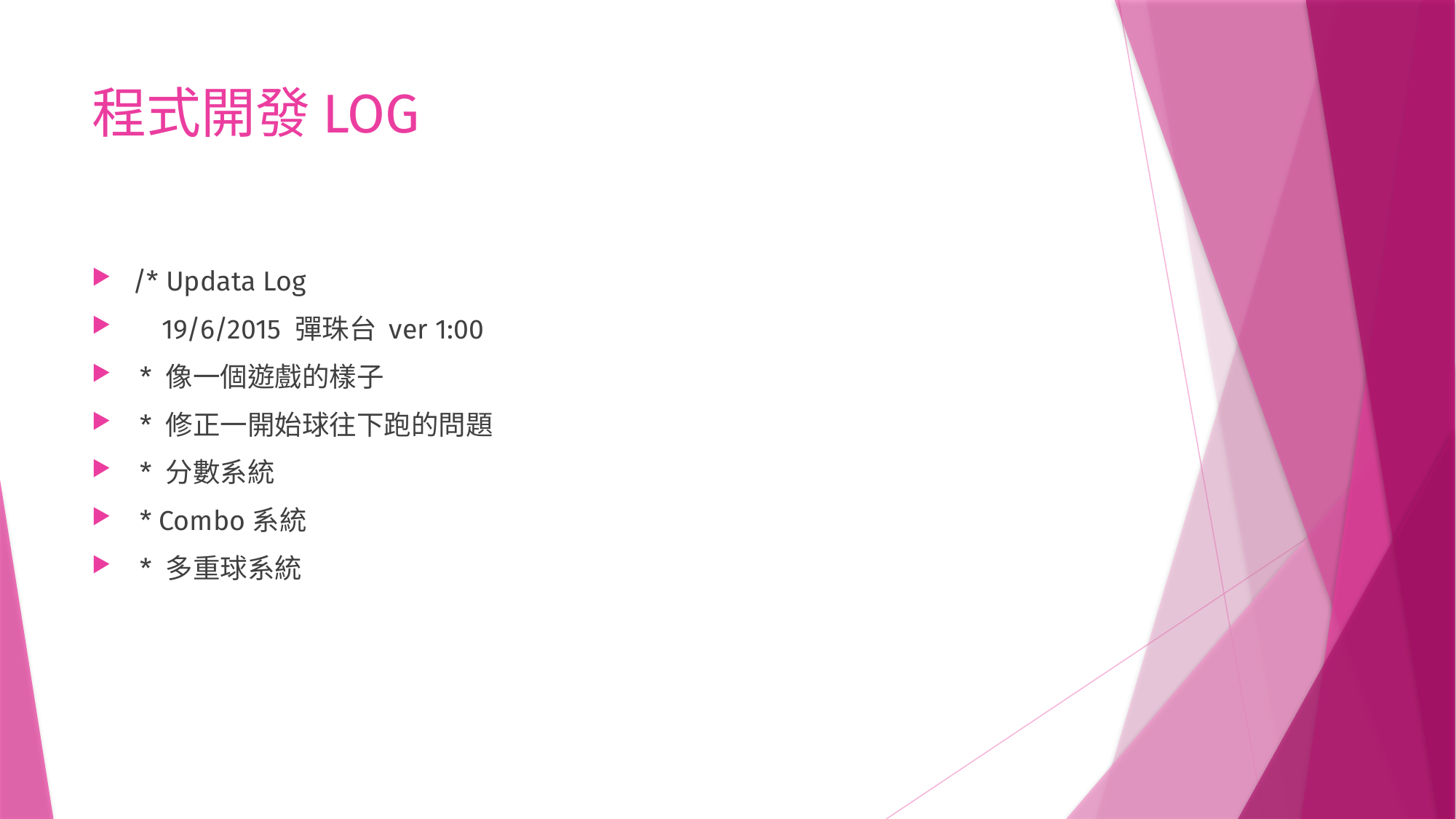

# 程式開發LOG
/* Updata Log
    19/6/2015 彈珠台 ver 1:00
 * 像一個遊戲的樣子
 * 修正一開始球往下跑的問題
 * 分數系統
 * Combo系統
 * 多重球系統